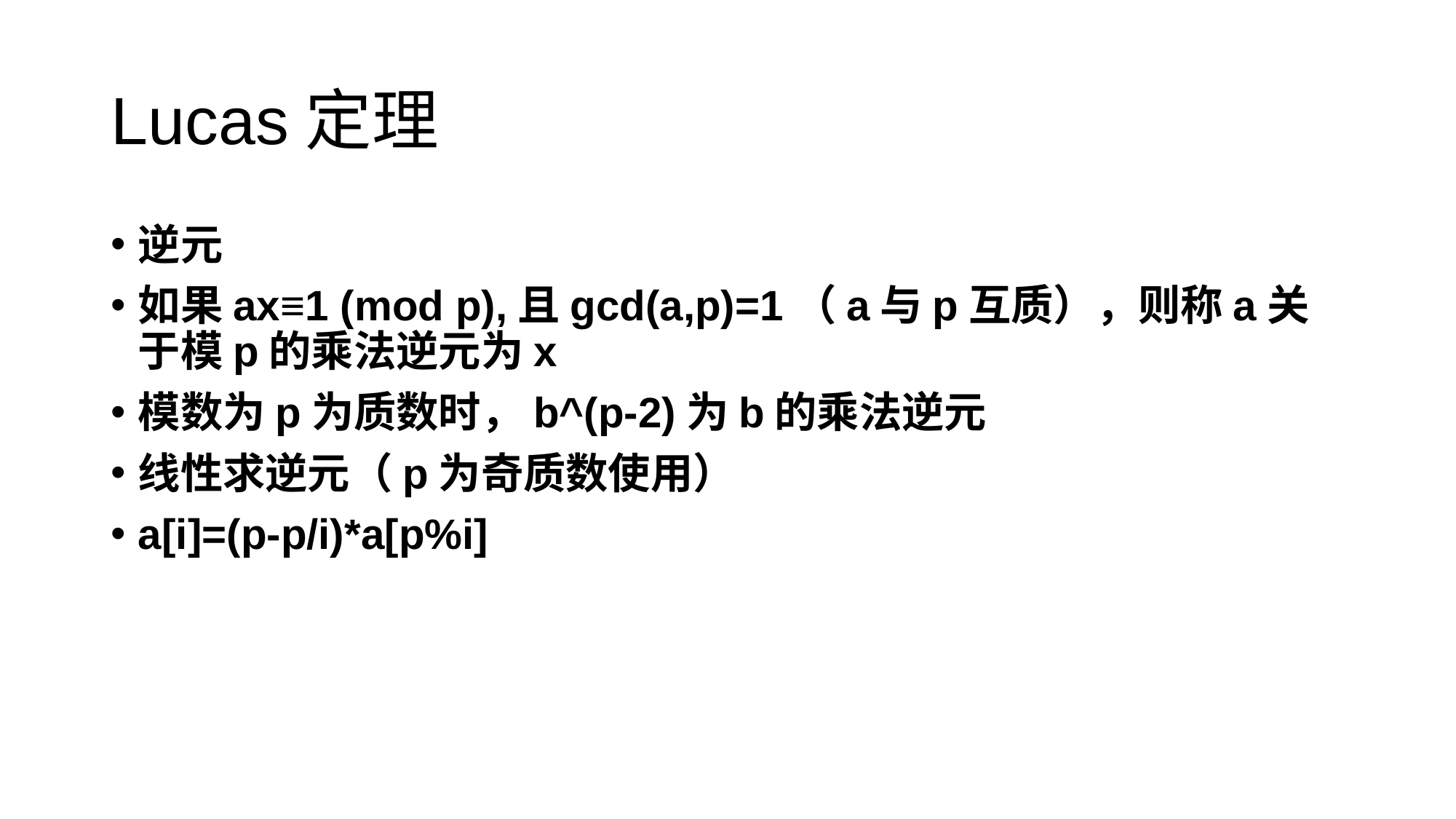

# Lucas定理
逆元
如果ax≡1 (mod p),且gcd(a,p)=1（a与p互质），则称a关于模p的乘法逆元为x
模数为p为质数时，b^(p-2)为b的乘法逆元
线性求逆元（p为奇质数使用）
a[i]=(p-p/i)*a[p%i]